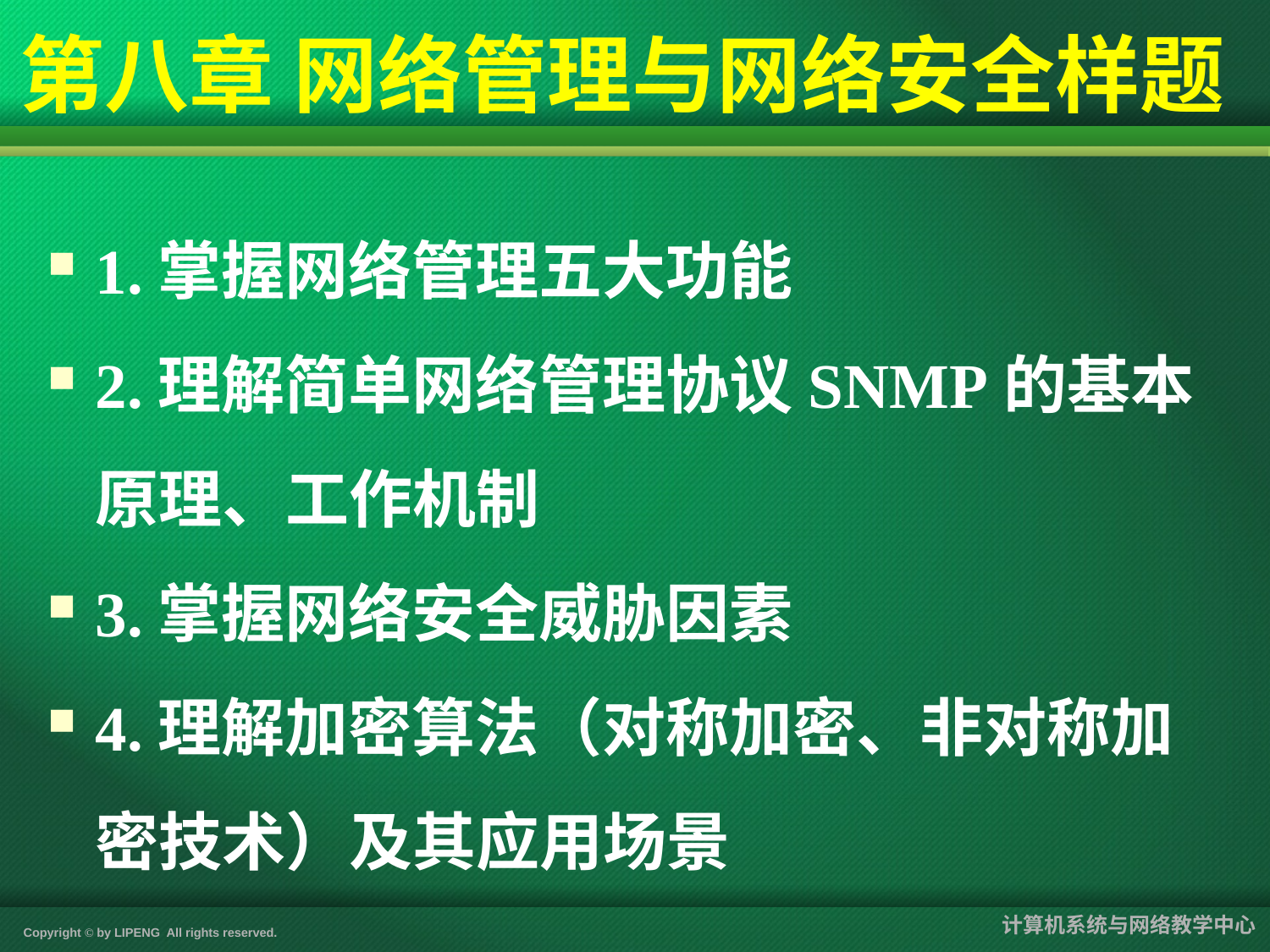

第八章 网络管理与网络安全样题
1.掌握网络管理五大功能
2.理解简单网络管理协议SNMP的基本原理、工作机制
3.掌握网络安全威胁因素
4.理解加密算法（对称加密、非对称加密技术）及其应用场景